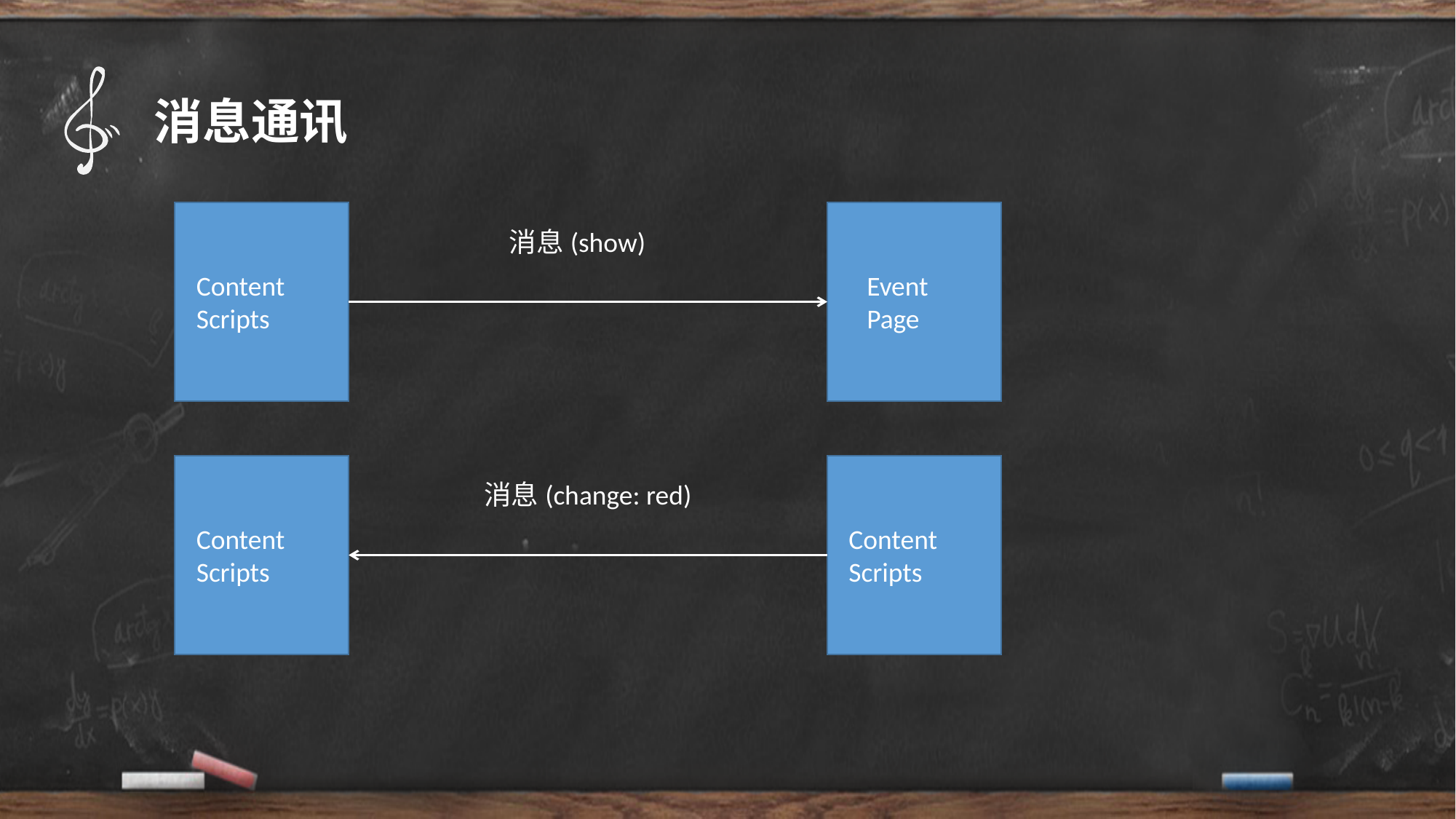

消息通讯

消息(show)
Content
Scripts
Event
Page

消息(change: red)
Content
Scripts
Content
Scripts